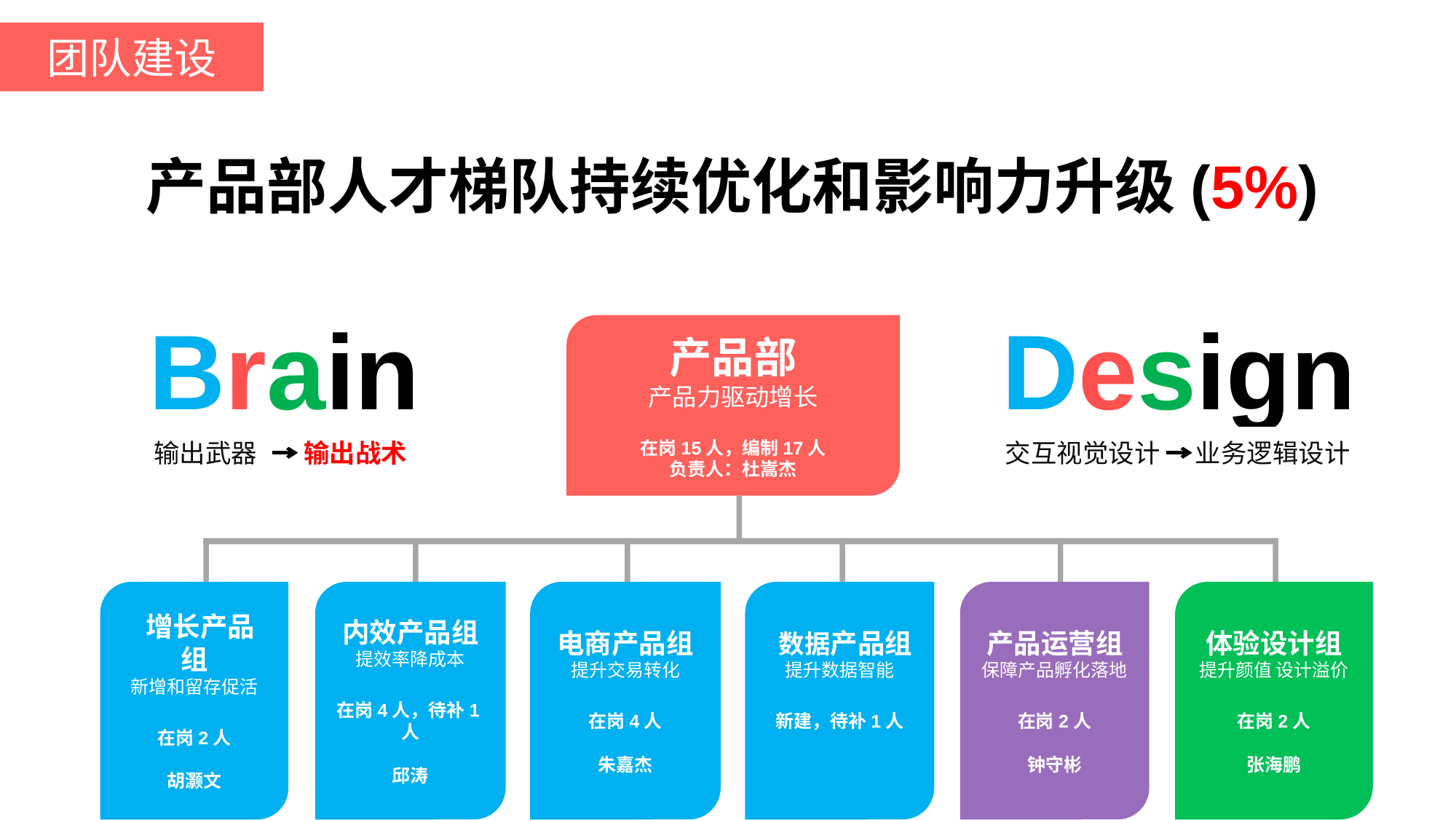

团队建设
产品部人才梯队持续优化和影响力升级(5%)
Brain
Design
产品部
产品力驱动增长

在岗15人，编制17人
负责人：杜嵩杰
输出武器        输出战术
交互视觉设计      业务逻辑设计

 增长产品组
新增和留存促活

在岗2人

胡灏文
内效产品组
提效率降成本

在岗4人，待补1人

邱涛
电商产品组
提升交易转化

在岗4人

朱嘉杰
 数据产品组
提升数据智能

新建，待补1人

产品运营组
保障产品孵化落地

在岗2人

钟守彬
体验设计组
提升颜值 设计溢价

在岗2人

张海鹏